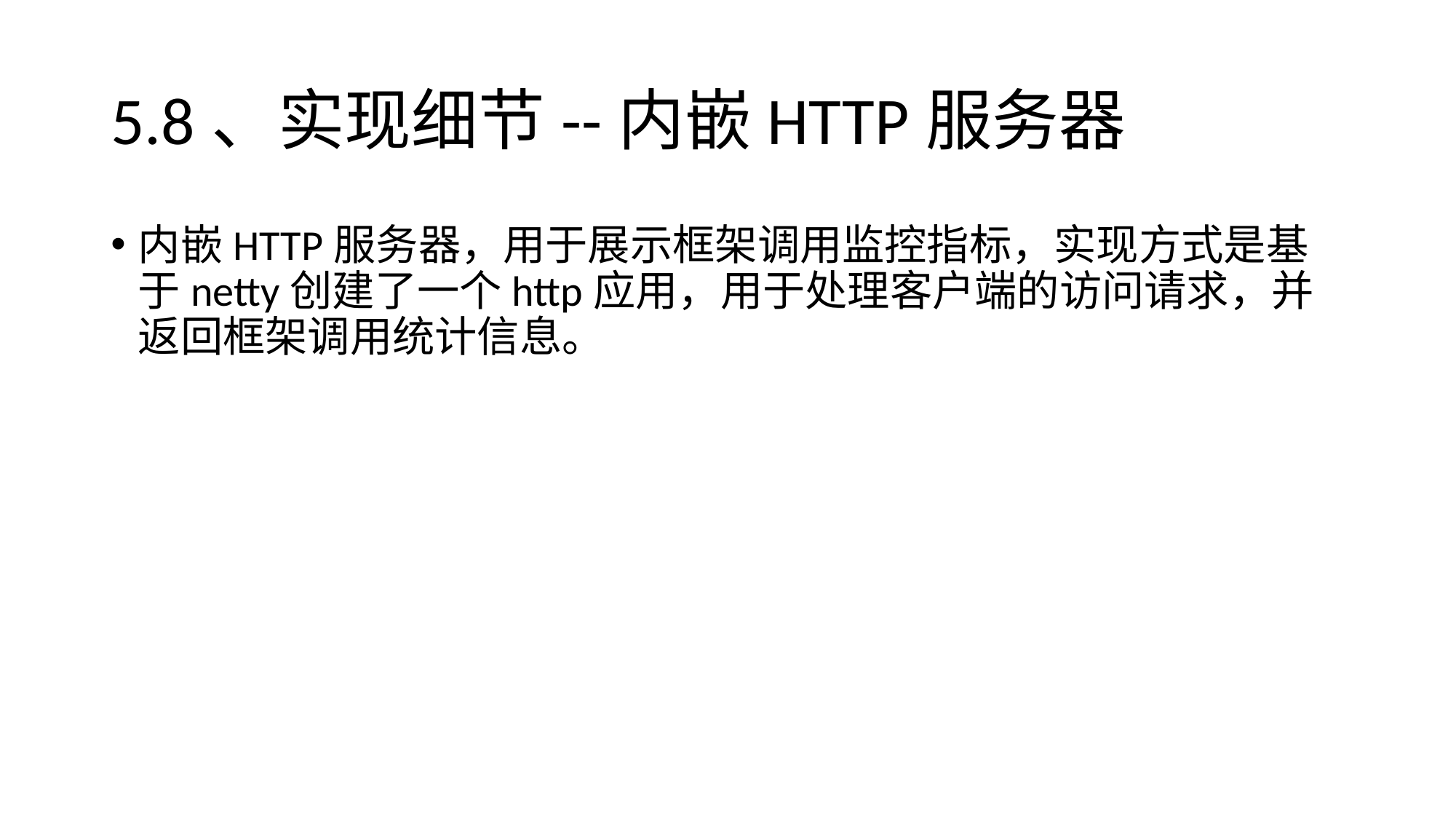

# 5.8、实现细节--内嵌HTTP服务器
内嵌HTTP服务器，用于展示框架调用监控指标，实现方式是基于netty创建了一个http应用，用于处理客户端的访问请求，并返回框架调用统计信息。